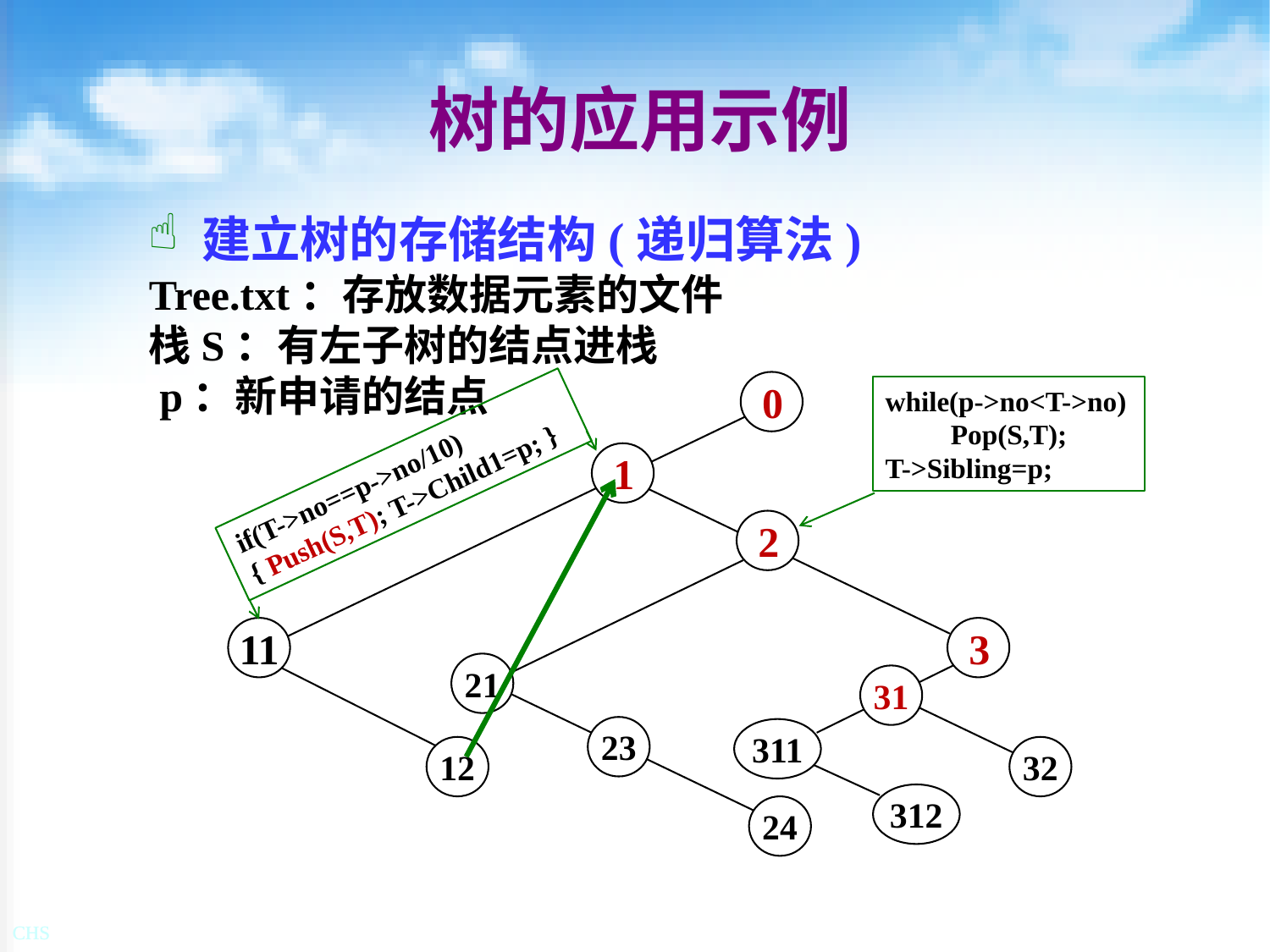

# 树的应用示例
 建立树的存储结构(递归算法)
Tree.txt：存放数据元素的文件
栈S：有左子树的结点进栈
 p：新申请的结点

0
1
2
11
3
21
31
23
311
12
32
312
24
while(p->no<T->no)
Pop(S,T);
T->Sibling=p;
if(T->no==p->no/10)
{ Push(S,T); T->Child1=p; }
160